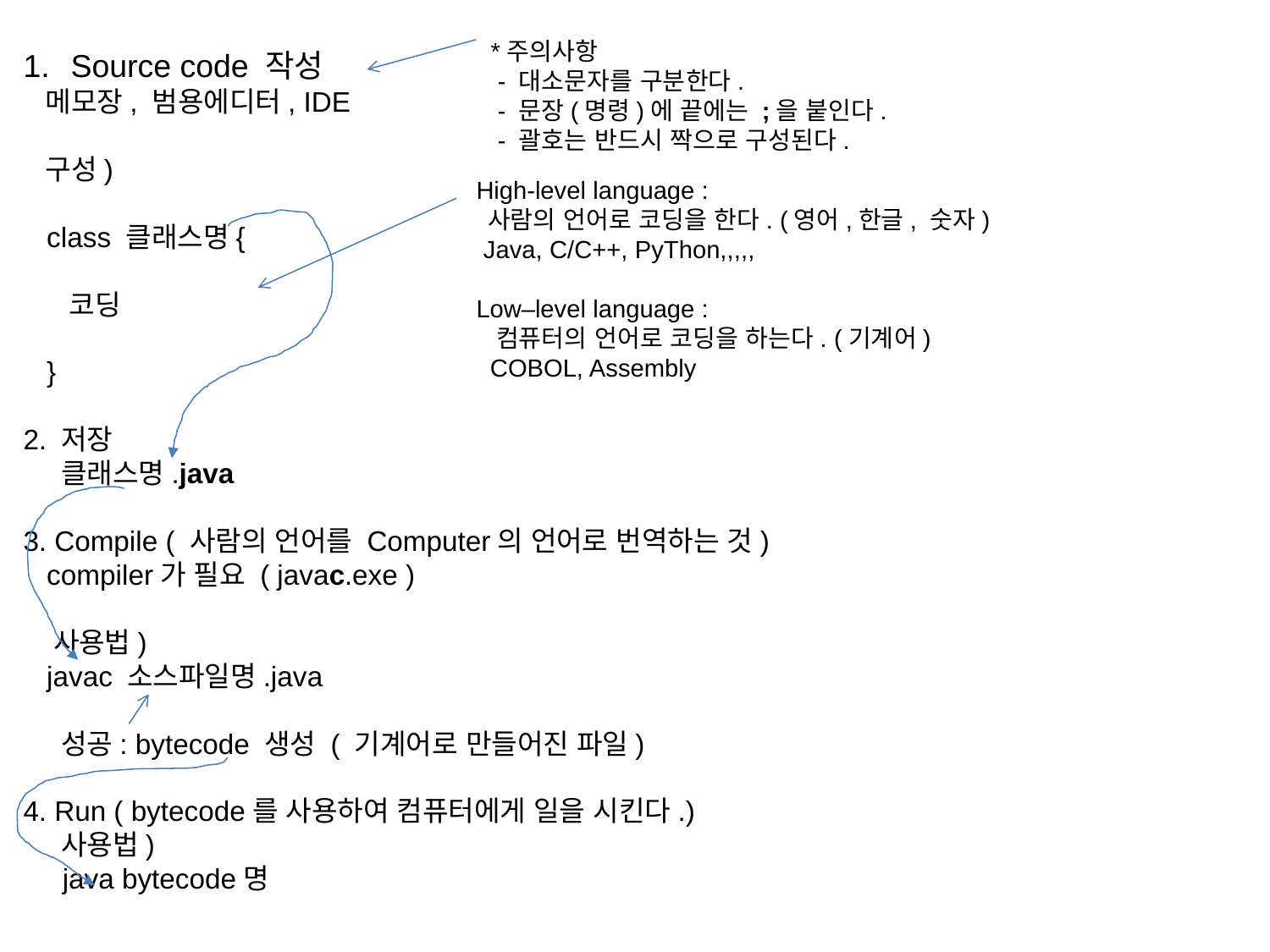

*주의사항
 - 대소문자를 구분한다.
 - 문장(명령)에 끝에는 ;을 붙인다.
 - 괄호는 반드시 짝으로 구성된다.
Source code 작성
  메모장, 범용에디터, IDE

  구성)

   class 클래스명{

     코딩

   }

2. 저장
    클래스명.java

3. Compile ( 사람의 언어를 Computer의 언어로 번역하는 것)
   compiler가 필요 ( javac.exe )

   사용법)
   javac 소스파일명.java

    성공: bytecode 생성 ( 기계어로 만들어진 파일)

4. Run ( bytecode를 사용하여 컴퓨터에게 일을 시킨다.)
    사용법)
     java bytecode명
High-level language :
 사람의 언어로 코딩을 한다. (영어,한글, 숫자)
 Java, C/C++, PyThon,,,,,

Low–level language :
  컴퓨터의 언어로 코딩을 하는다. (기계어)
  COBOL, Assembly